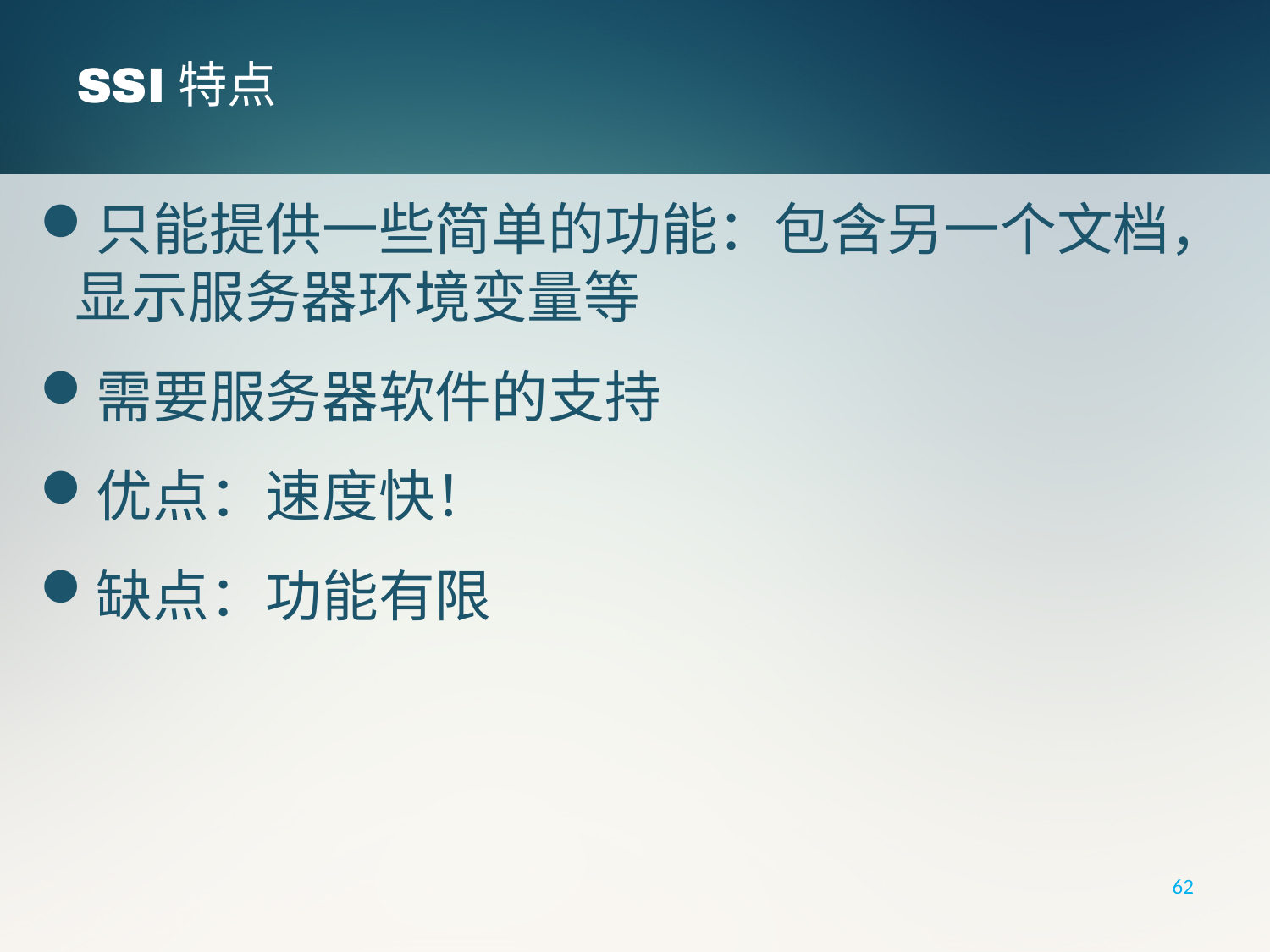

# SSI特点
只能提供一些简单的功能：包含另一个文档，显示服务器环境变量等
需要服务器软件的支持
优点：速度快！
缺点：功能有限
62